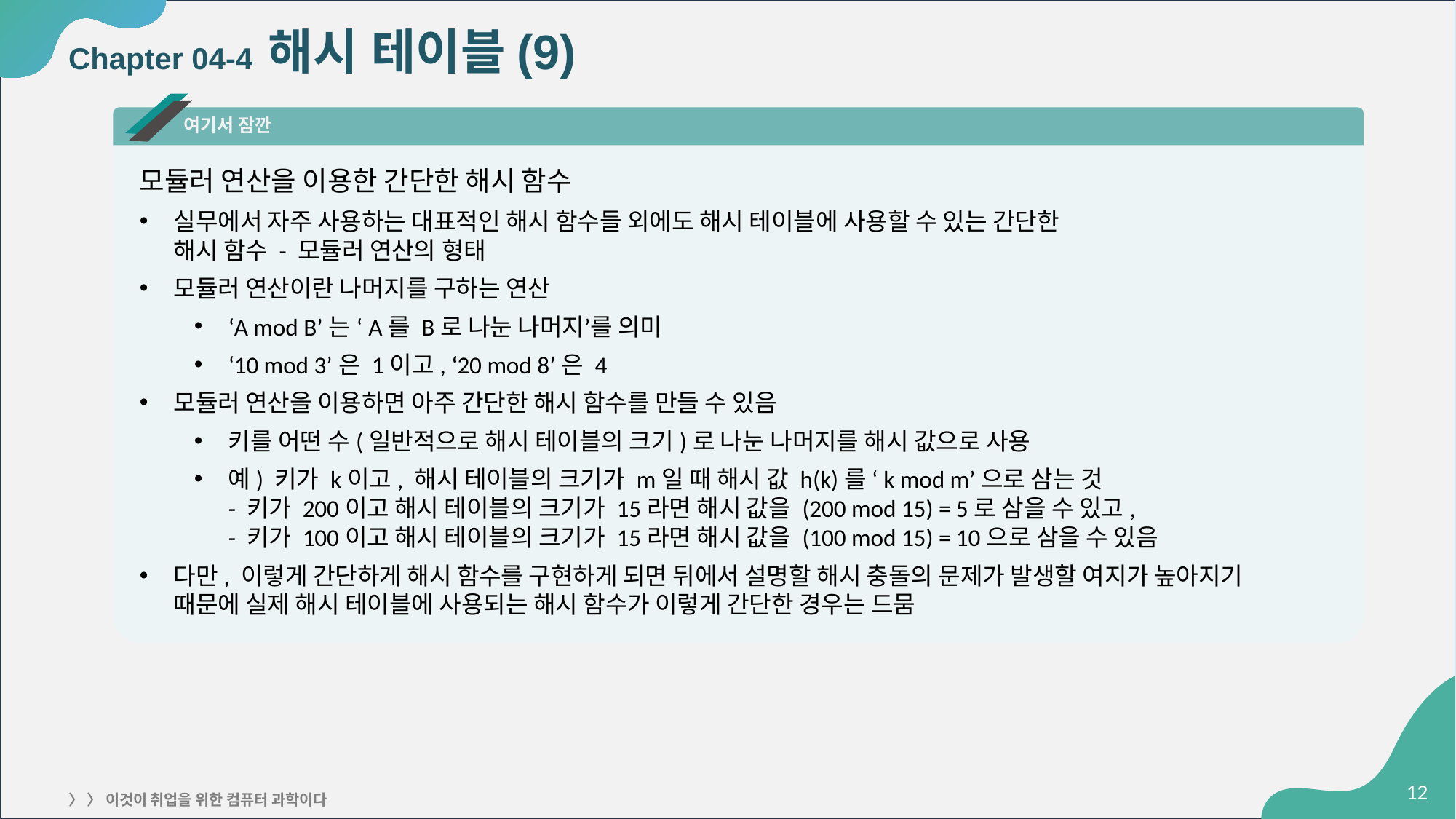

# Chapter 04-4 해시 테이블(9)

여기서 잠깐

모듈러 연산을 이용한 간단한 해시 함수
실무에서 자주 사용하는 대표적인 해시 함수들 외에도 해시 테이블에 사용할 수 있는 간단한
해시 함수 - 모듈러 연산의 형태
모듈러 연산이란 나머지를 구하는 연산
‘A mod B’는 ‘A를 B로 나눈 나머지’를 의미
‘10 mod 3’은 1이고, ‘20 mod 8’은 4
모듈러 연산을 이용하면 아주 간단한 해시 함수를 만들 수 있음
키를 어떤 수(일반적으로 해시 테이블의 크기)로 나눈 나머지를 해시 값으로 사용
예) 키가 k이고, 해시 테이블의 크기가 m일 때 해시 값 h(k)를 ‘k mod m’으로 삼는 것
- 키가 200이고 해시 테이블의 크기가 15라면 해시 값을 (200 mod 15) = 5로 삼을 수 있고,
- 키가 100이고 해시 테이블의 크기가 15라면 해시 값을 (100 mod 15) = 10으로 삼을 수 있음
다만, 이렇게 간단하게 해시 함수를 구현하게 되면 뒤에서 설명할 해시 충돌의 문제가 발생할 여지가 높아지기 때문에 실제 해시 테이블에 사용되는 해시 함수가 이렇게 간단한 경우는 드뭄
12
〉 〉 이것이 취업을 위한 컴퓨터 과학이다